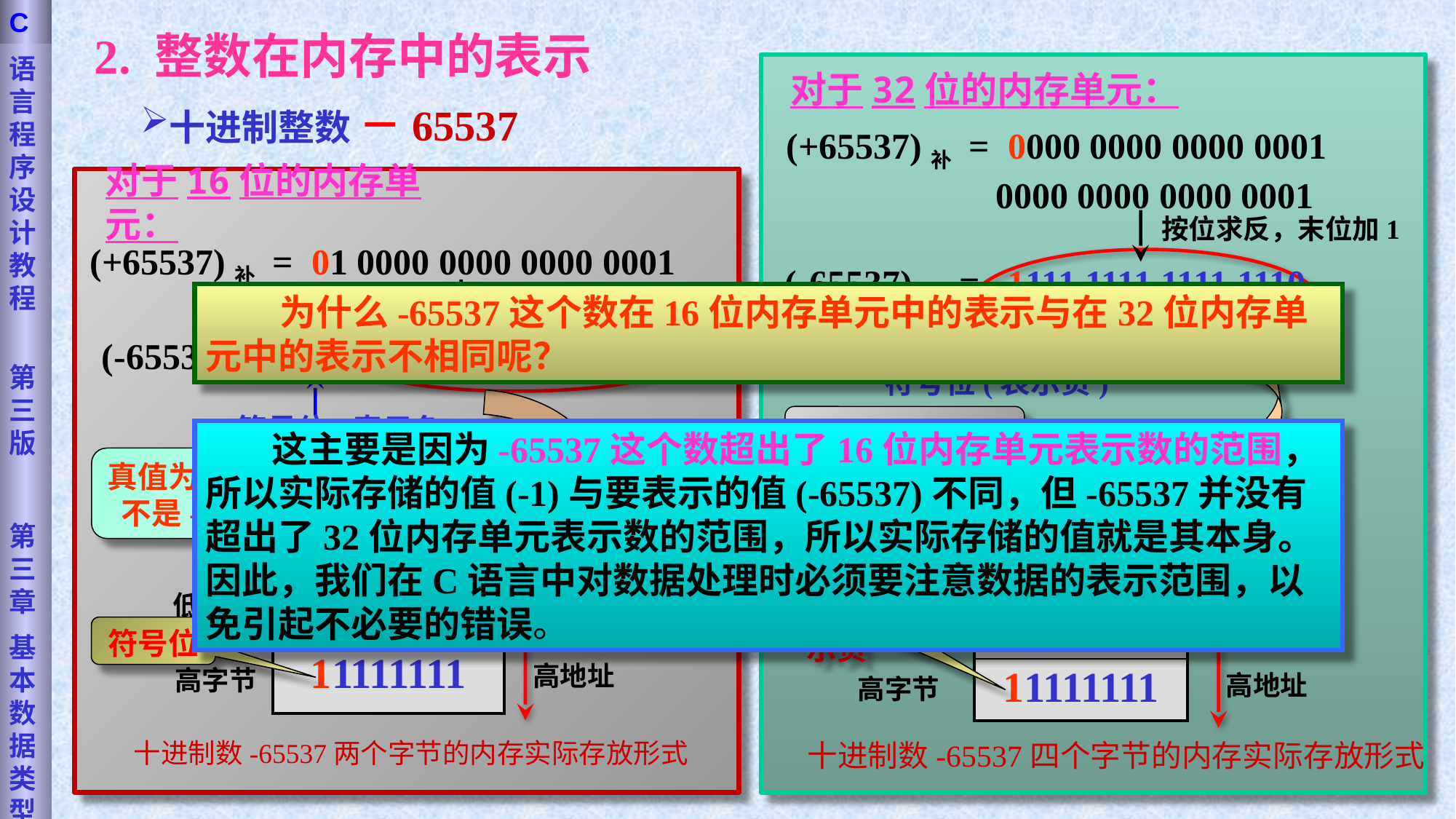

语言程序设计教程
第三版

第三章
基本数据类型
C
2. 整数在内存中的表示

对于32位的内存单元：
十进制整数 －65537
(+65537)补 =  0000 0000 0000 0001
                       0000 0000 0000 0001

对于16位的内存单元：
按位求反，末位加1

(+65537)补 =  01 0000 0000 0000 0001

(-65537)补 =   1111 1111 1111 1110
                       1111 1111 1111 1111
按位求反，末位加1

        为什么-65537这个数在16位内存单元中的表示与在32位内存单元中的表示不相同呢？

符号位(表示负)

(-65537)补 =   10 1111 1111 1111 1111

符号位(表示负)

取低16位
真值为：-65537!
       这主要是因为-65537这个数超出了16位内存单元表示数的范围，所以实际存储的值(-1)与要表示的值(-65537)不同，但-65537并没有超出了32位内存单元表示数的范围，所以实际存储的值就是其本身。因此，我们在C语言中对数据处理时必须要注意数据的表示范围，以免引起不必要的错误。
真值为：-1，不是-65537!

| 11111111 |
| --- |
| 11111111 |
| 11111110 |
| 11111111 |
低地址
高地址
低字节
高字节
符号位，表示负

| 11111111 |
| --- |
| 11111111 |
低字节
高字节
低地址
高地址
符号位
十进制数-65537四个字节的内存实际存放形式
十进制数-65537两个字节的内存实际存放形式
13